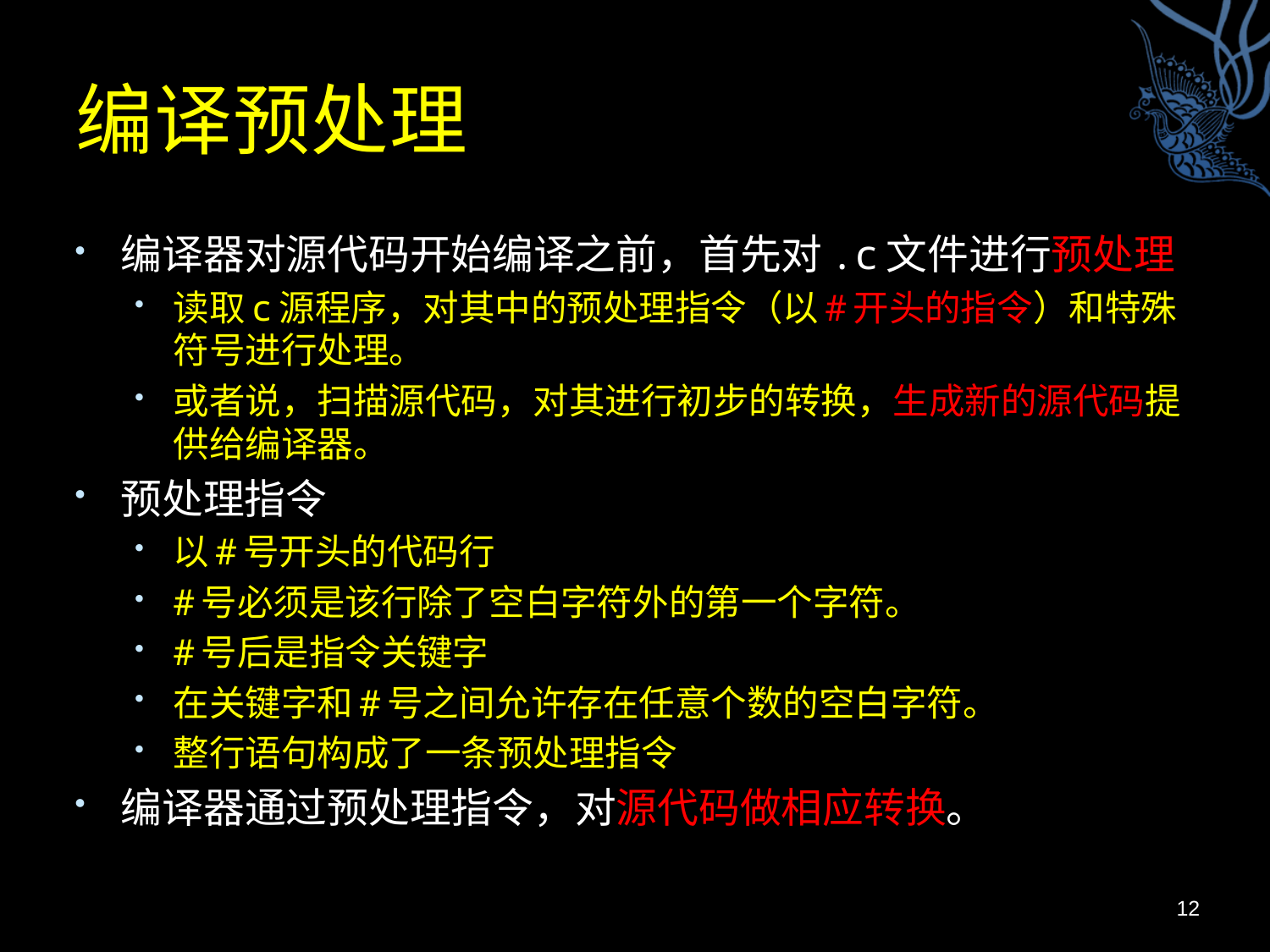

# 编译预处理
编译器对源代码开始编译之前，首先对.c文件进行预处理
读取c源程序，对其中的预处理指令（以#开头的指令）和特殊符号进行处理。
或者说，扫描源代码，对其进行初步的转换，生成新的源代码提供给编译器。
预处理指令
以#号开头的代码行
#号必须是该行除了空白字符外的第一个字符。
#号后是指令关键字
在关键字和#号之间允许存在任意个数的空白字符。
整行语句构成了一条预处理指令
编译器通过预处理指令，对源代码做相应转换。

12